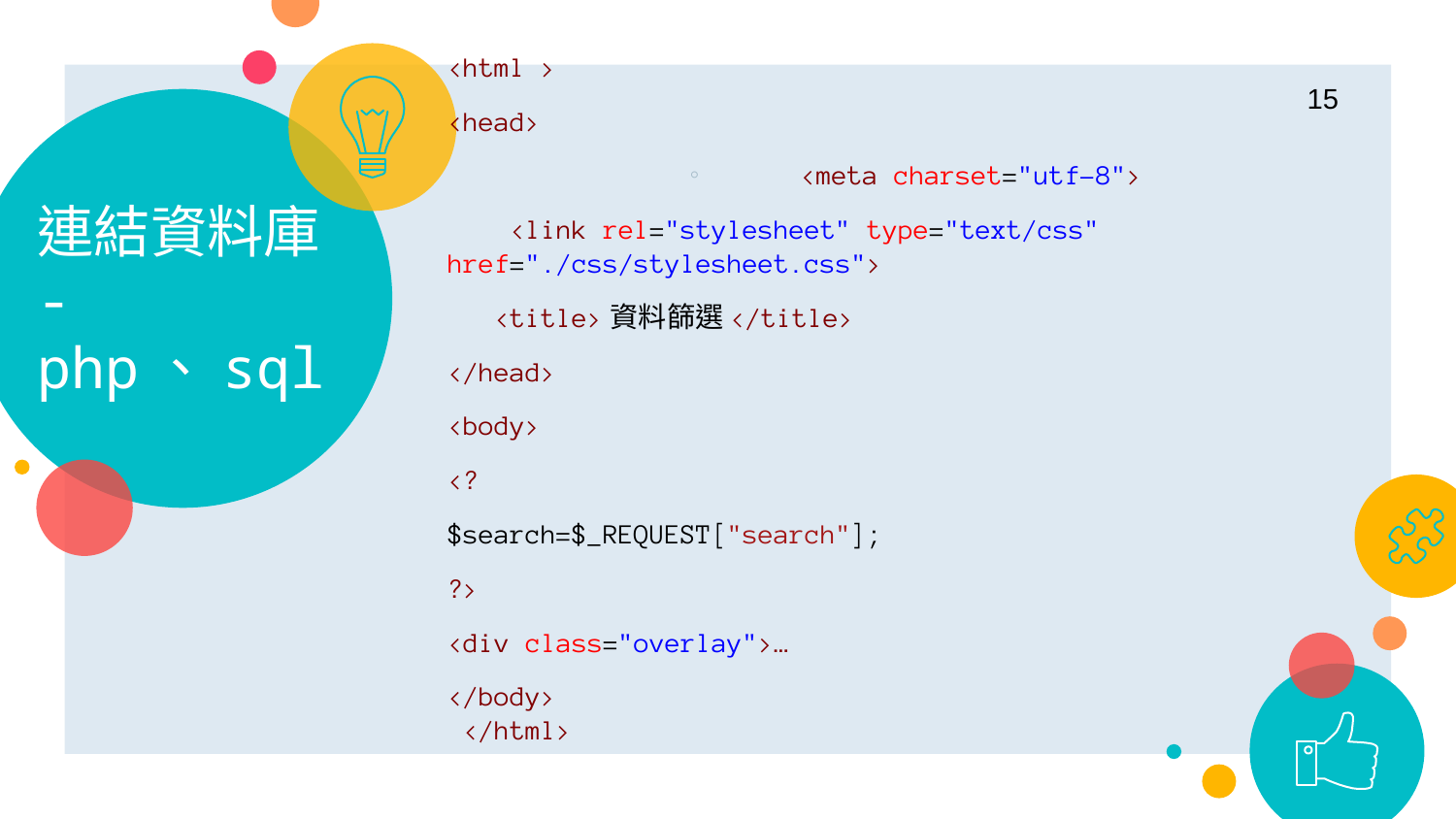

<html >
<head>
     <meta charset="utf-8">
    <link rel="stylesheet" type="text/css" href="./css/stylesheet.css">
   <title>資料篩選</title>
</head>
<body>
<?
$search=$_REQUEST["search"];
?>
<div class="overlay">…
</body>
 </html>

15
# 連結資料庫 -php、sql